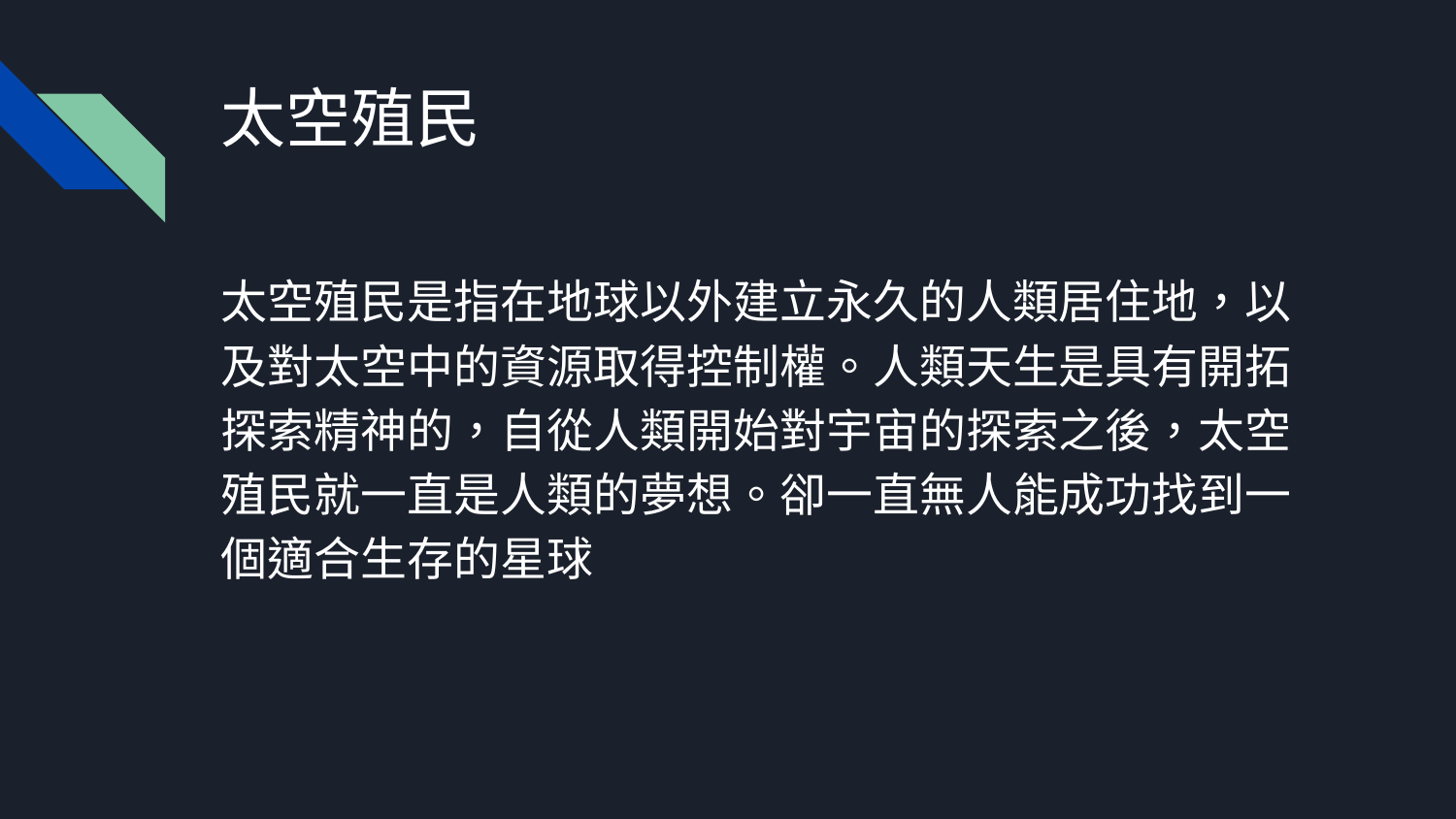

# 太空殖民
太空殖民是指在地球以外建立永久的人類居住地，以及對太空中的資源取得控制權。人類天生是具有開拓探索精神的，自從人類開始對宇宙的探索之後，太空殖民就一直是人類的夢想。卻一直無人能成功找到一個適合生存的星球